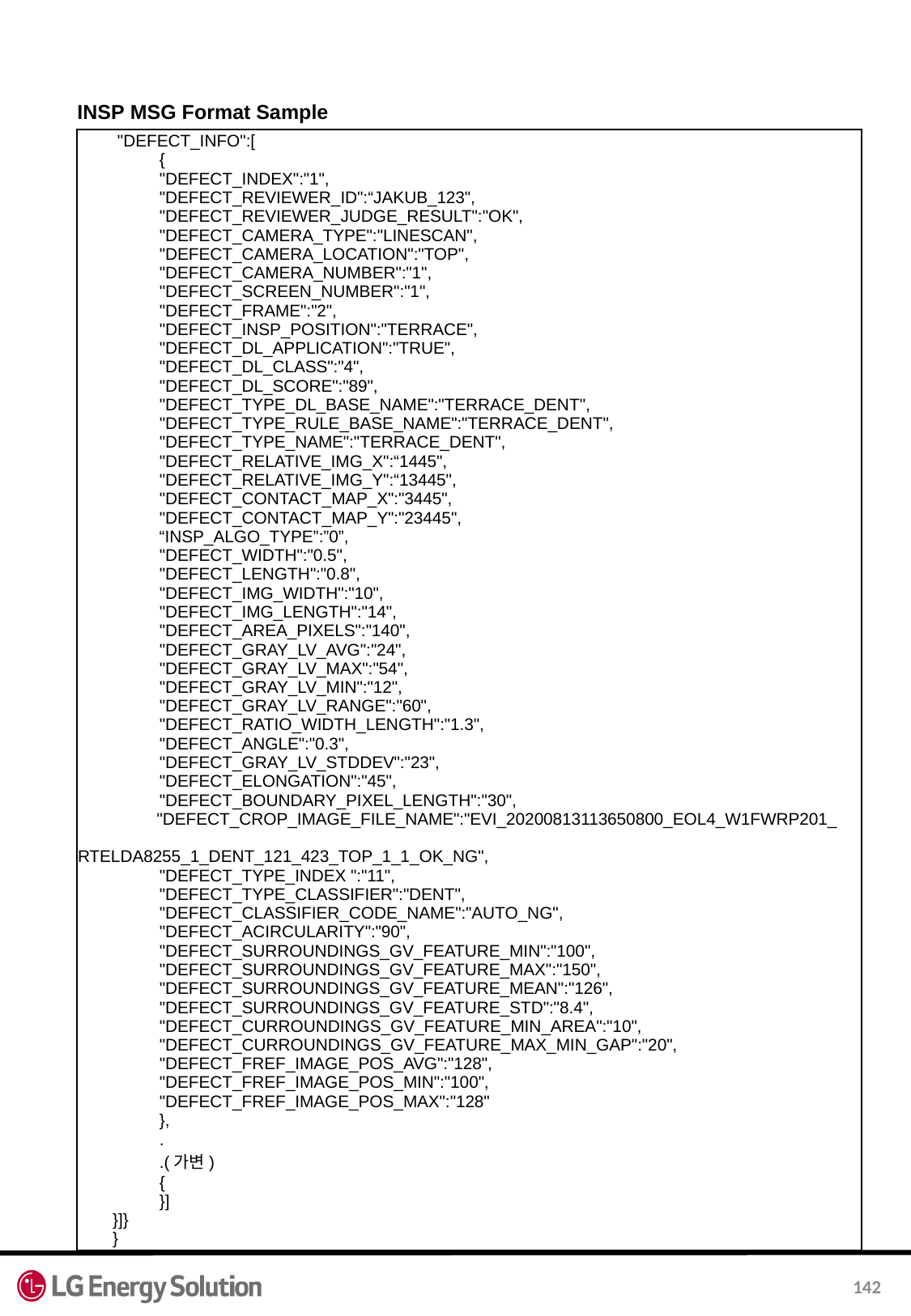

INSP MSG Format Sample
| "DEFECT\_INFO":[ { "DEFECT\_INDEX":"1", "DEFECT\_REVIEWER\_ID":“JAKUB\_123", "DEFECT\_REVIEWER\_JUDGE\_RESULT":"OK", "DEFECT\_CAMERA\_TYPE":"LINESCAN", "DEFECT\_CAMERA\_LOCATION":"TOP", "DEFECT\_CAMERA\_NUMBER":"1", "DEFECT\_SCREEN\_NUMBER":"1", "DEFECT\_FRAME":"2", "DEFECT\_INSP\_POSITION":"TERRACE", "DEFECT\_DL\_APPLICATION":"TRUE", "DEFECT\_DL\_CLASS":"4", "DEFECT\_DL\_SCORE":"89", "DEFECT\_TYPE\_DL\_BASE\_NAME":"TERRACE\_DENT", "DEFECT\_TYPE\_RULE\_BASE\_NAME":"TERRACE\_DENT", "DEFECT\_TYPE\_NAME":"TERRACE\_DENT", "DEFECT\_RELATIVE\_IMG\_X":“1445", "DEFECT\_RELATIVE\_IMG\_Y":“13445", "DEFECT\_CONTACT\_MAP\_X":"3445", "DEFECT\_CONTACT\_MAP\_Y":"23445", “INSP\_ALGO\_TYPE”:”0”, "DEFECT\_WIDTH":"0.5", "DEFECT\_LENGTH":"0.8", "DEFECT\_IMG\_WIDTH":"10", "DEFECT\_IMG\_LENGTH":"14", "DEFECT\_AREA\_PIXELS":"140", "DEFECT\_GRAY\_LV\_AVG":"24", "DEFECT\_GRAY\_LV\_MAX":"54", "DEFECT\_GRAY\_LV\_MIN":"12", "DEFECT\_GRAY\_LV\_RANGE":"60", "DEFECT\_RATIO\_WIDTH\_LENGTH":"1.3", "DEFECT\_ANGLE":"0.3", "DEFECT\_GRAY\_LV\_STDDEV":"23", "DEFECT\_ELONGATION":"45", "DEFECT\_BOUNDARY\_PIXEL\_LENGTH":"30", "DEFECT\_CROP\_IMAGE\_FILE\_NAME":"EVI\_20200813113650800\_EOL4\_W1FWRP201\_ RTELDA8255\_1\_DENT\_121\_423\_TOP\_1\_1\_OK\_NG", "DEFECT\_TYPE\_INDEX ":"11", "DEFECT\_TYPE\_CLASSIFIER":"DENT", "DEFECT\_CLASSIFIER\_CODE\_NAME":"AUTO\_NG", "DEFECT\_ACIRCULARITY":"90", "DEFECT\_SURROUNDINGS\_GV\_FEATURE\_MIN":"100", "DEFECT\_SURROUNDINGS\_GV\_FEATURE\_MAX":"150", "DEFECT\_SURROUNDINGS\_GV\_FEATURE\_MEAN":"126", "DEFECT\_SURROUNDINGS\_GV\_FEATURE\_STD":"8.4", "DEFECT\_CURROUNDINGS\_GV\_FEATURE\_MIN\_AREA":"10", "DEFECT\_CURROUNDINGS\_GV\_FEATURE\_MAX\_MIN\_GAP":"20", "DEFECT\_FREF\_IMAGE\_POS\_AVG":"128", "DEFECT\_FREF\_IMAGE\_POS\_MIN":"100", "DEFECT\_FREF\_IMAGE\_POS\_MAX":"128" }, . .(가변) { }] }]} } |
| --- |
142